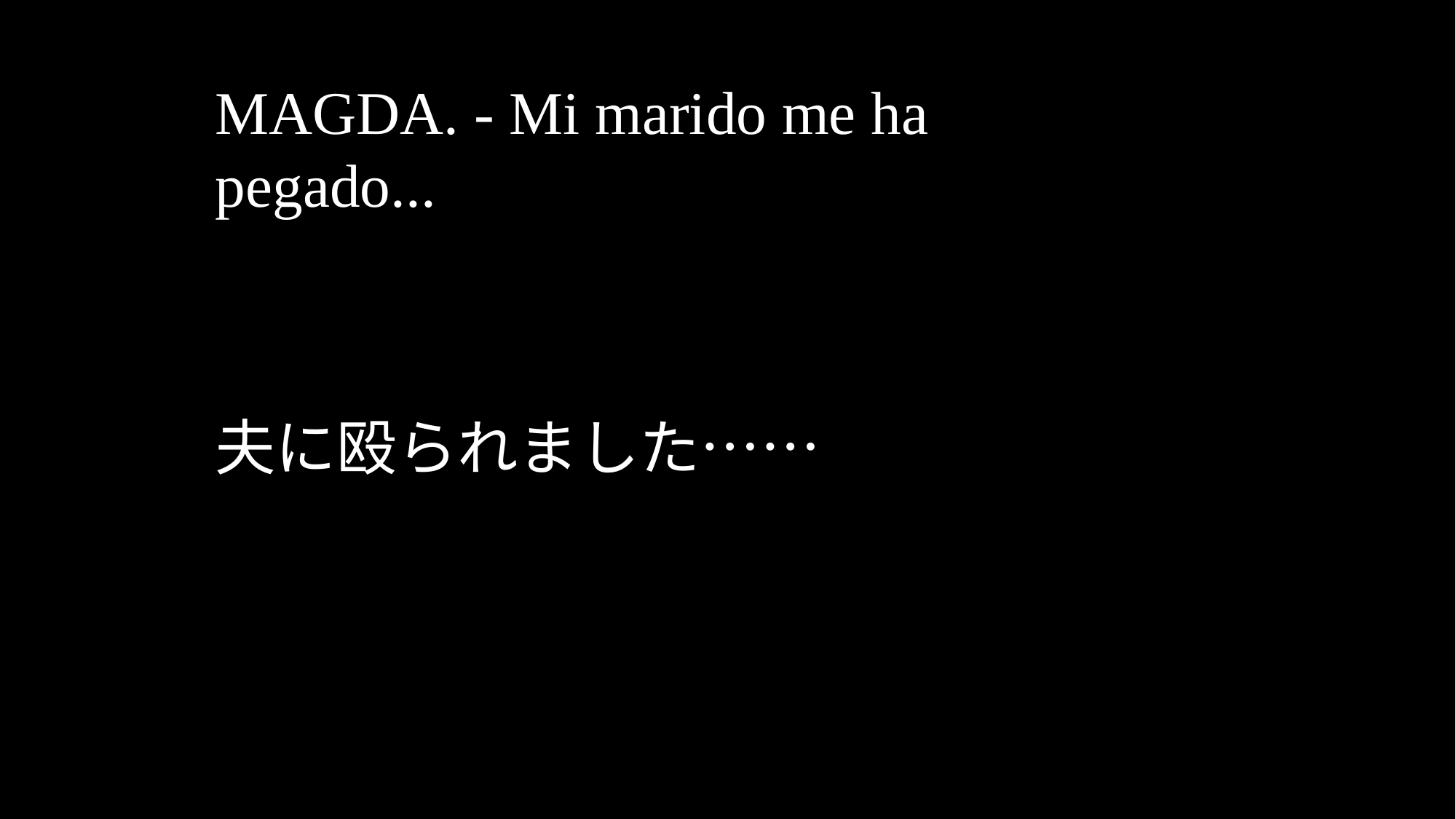

MAGDA. - Mi marido me ha pegado...

夫に殴られました⋯⋯